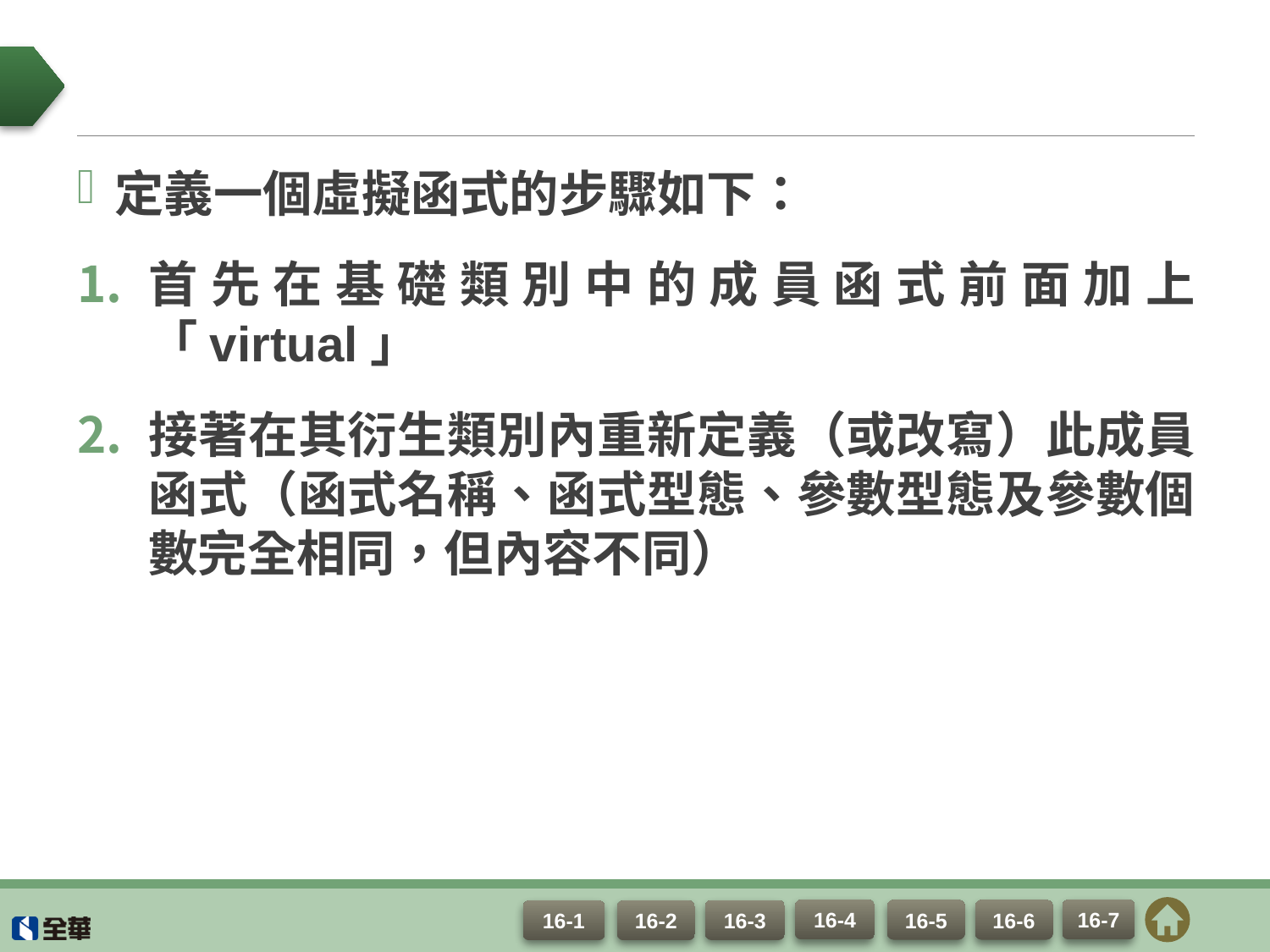

#

定義一個虛擬函式的步驟如下：
首先在基礎類別中的成員函式前面加上「virtual」
接著在其衍生類別內重新定義（或改寫）此成員函式（函式名稱、函式型態、參數型態及參數個數完全相同，但內容不同）